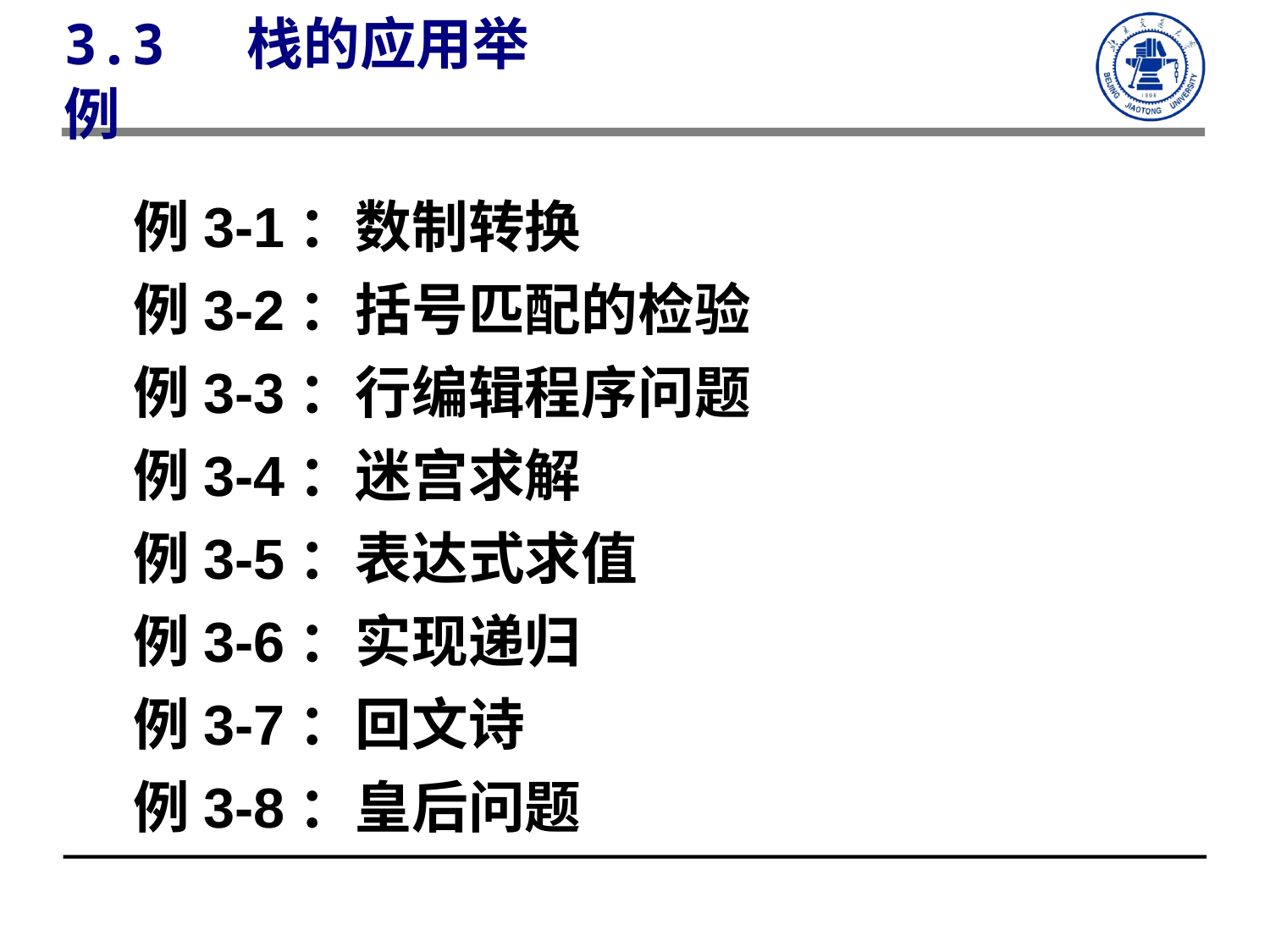

3.3  栈的应用举例
例3-1：数制转换
例3-2：括号匹配的检验
例3-3：行编辑程序问题
例3-4：迷宫求解
例3-5：表达式求值
例3-6：实现递归
例3-7：回文诗
例3-8：皇后问题